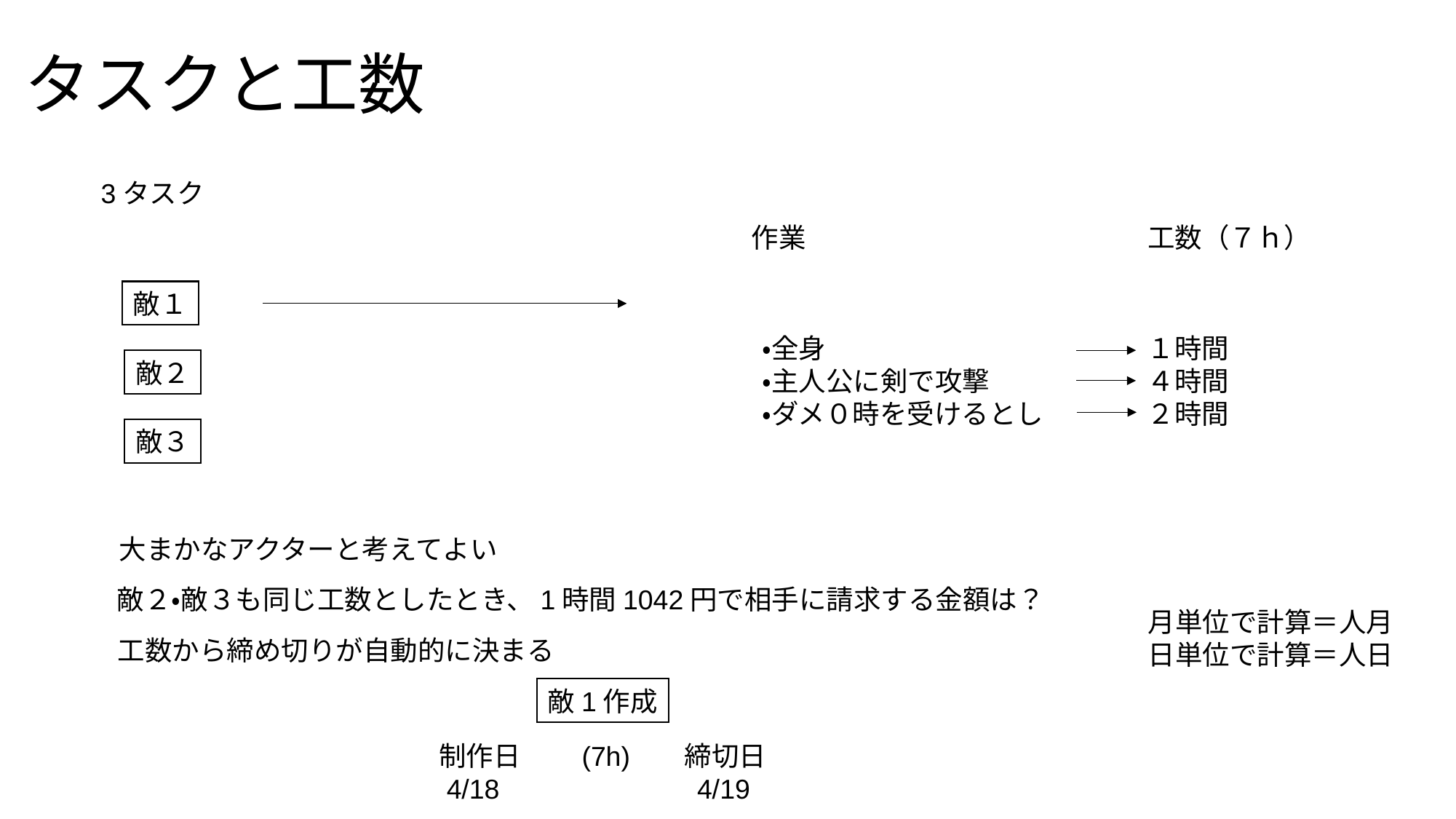

タスクと工数
3タスク
作業
工数（７ｈ）
敵１
・全身
・主人公に剣で攻撃
・ダメ０時を受けるとし
１時間
４時間
２時間
敵２
敵３
大まかなアクターと考えてよい
敵２・敵３も同じ工数としたとき、1時間1042円で相手に請求する金額は？
月単位で計算＝人月
日単位で計算＝人日
工数から締め切りが自動的に決まる
敵1作成
制作日	　(7h)	　締切日
 4/18		　 4/19